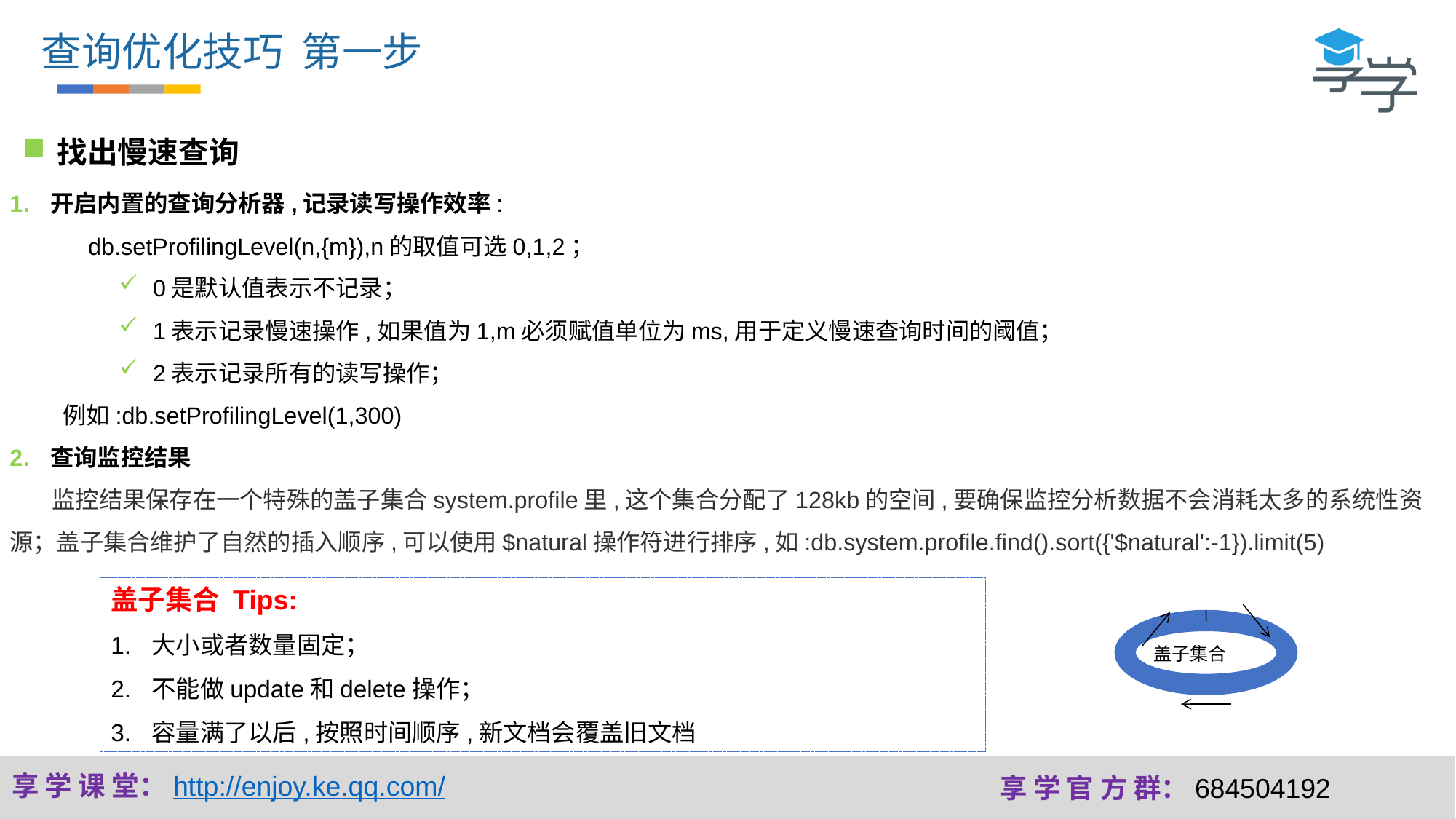

查询优化技巧  第一步

找出慢速查询
开启内置的查询分析器,记录读写操作效率:
            db.setProfilingLevel(n,{m}),n的取值可选0,1,2；
0是默认值表示不记录；
1表示记录慢速操作,如果值为1,m必须赋值单位为ms,用于定义慢速查询时间的阈值；
2表示记录所有的读写操作；
         例如:db.setProfilingLevel(1,300)
查询监控结果
       监控结果保存在一个特殊的盖子集合system.profile里,这个集合分配了128kb的空间,要确保监控分析数据不会消耗太多的系统性资源；盖子集合维护了自然的插入顺序,可以使用$natural操作符进行排序,如:db.system.profile.find().sort({'$natural':-1}).limit(5)
盖子集合 Tips:
大小或者数量固定；
不能做update和delete操作；
容量满了以后,按照时间顺序,新文档会覆盖旧文档

盖子集合